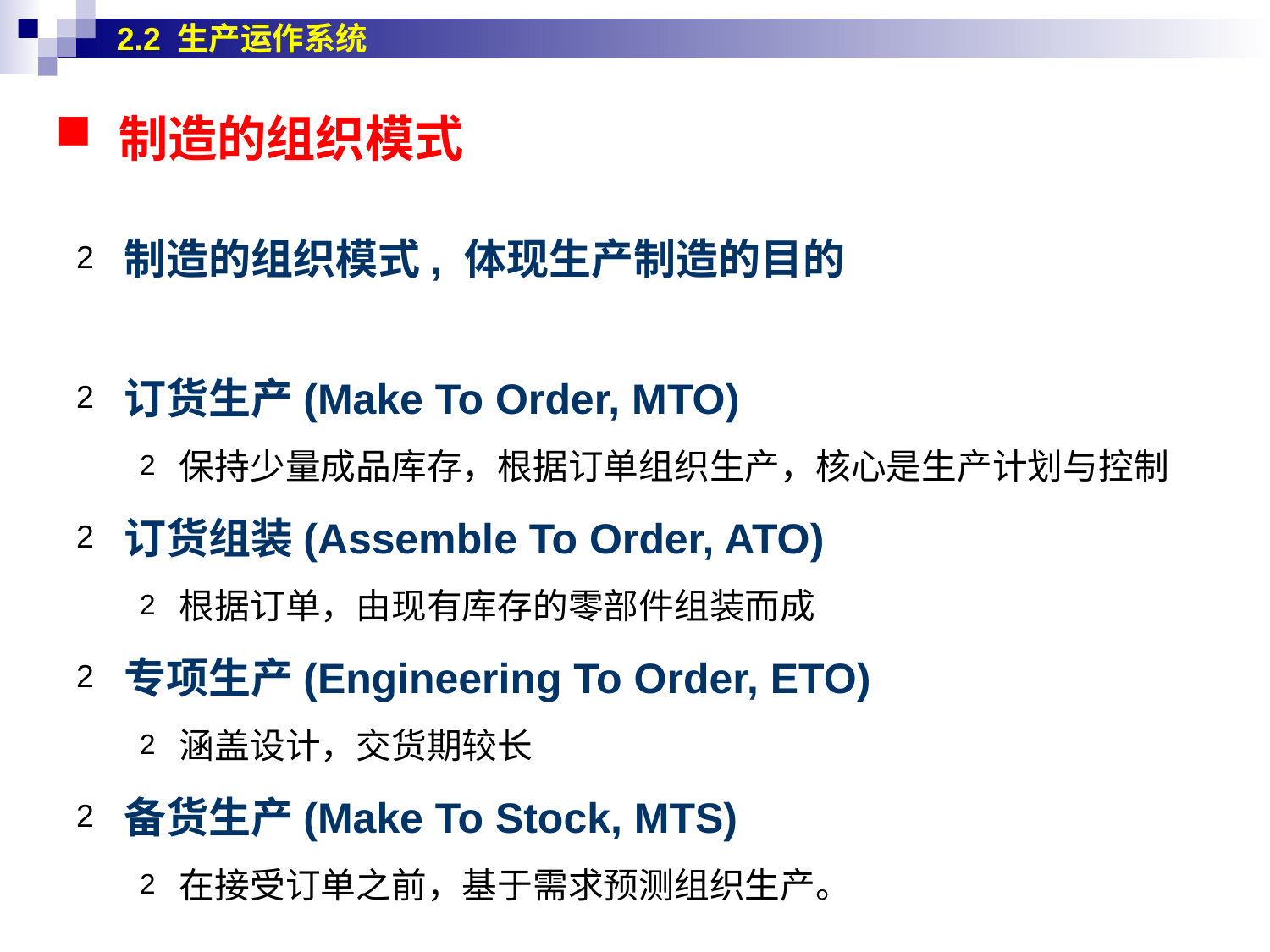

2.2 生产运作系统
# 制造的组织模式
制造的组织模式, 体现生产制造的目的

订货生产(Make To Order, MTO)
保持少量成品库存，根据订单组织生产，核心是生产计划与控制
订货组装(Assemble To Order, ATO)
根据订单，由现有库存的零部件组装而成
专项生产(Engineering To Order, ETO)
涵盖设计，交货期较长
备货生产(Make To Stock, MTS)
在接受订单之前，基于需求预测组织生产。